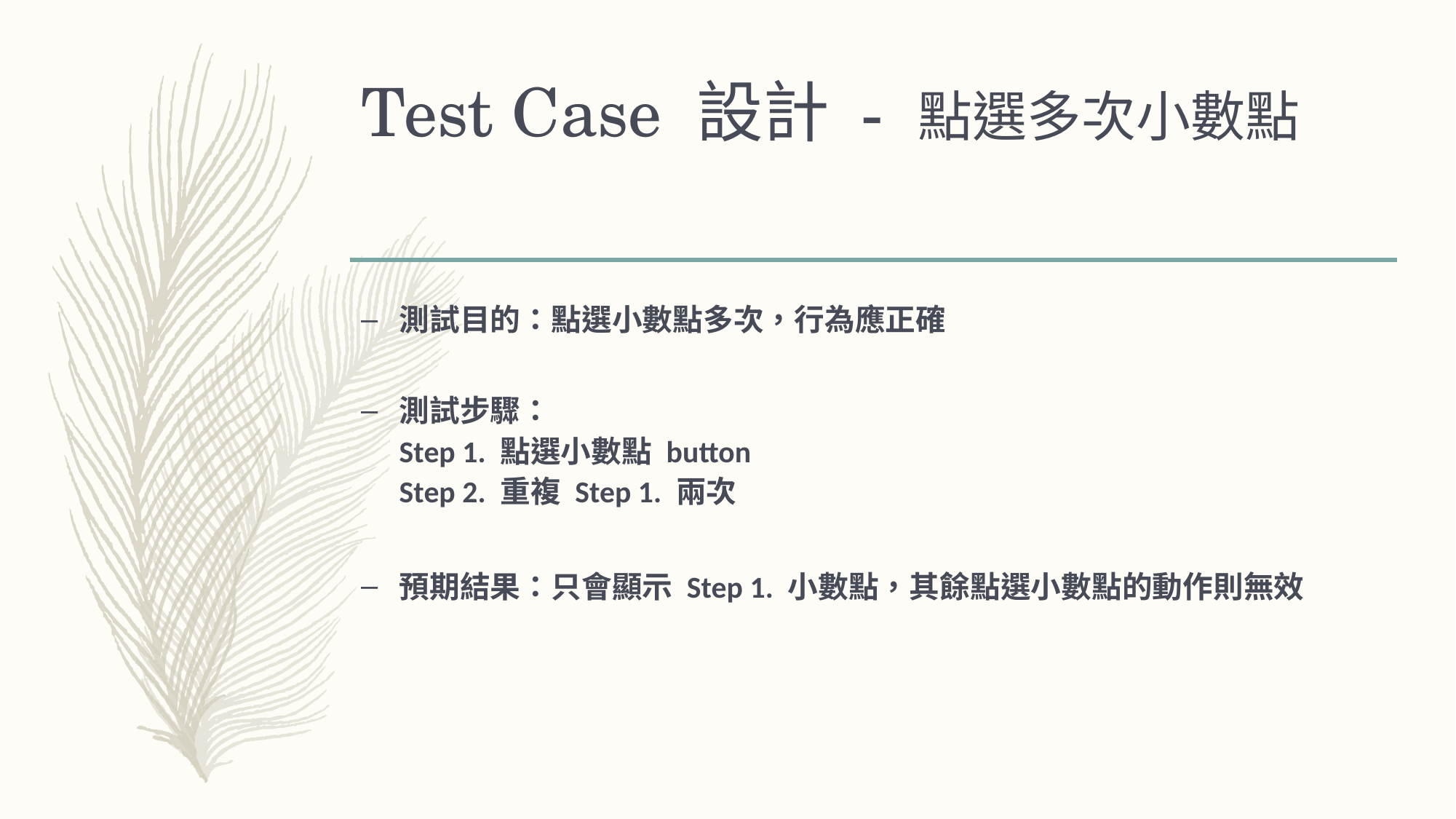

# Test Case 設計 - 點選多次小數點
測試目的：點選小數點多次，行為應正確
測試步驟：
Step 1. 點選小數點 button
Step 2. 重複 Step 1. 兩次
預期結果：只會顯示 Step 1. 小數點，其餘點選小數點的動作則無效